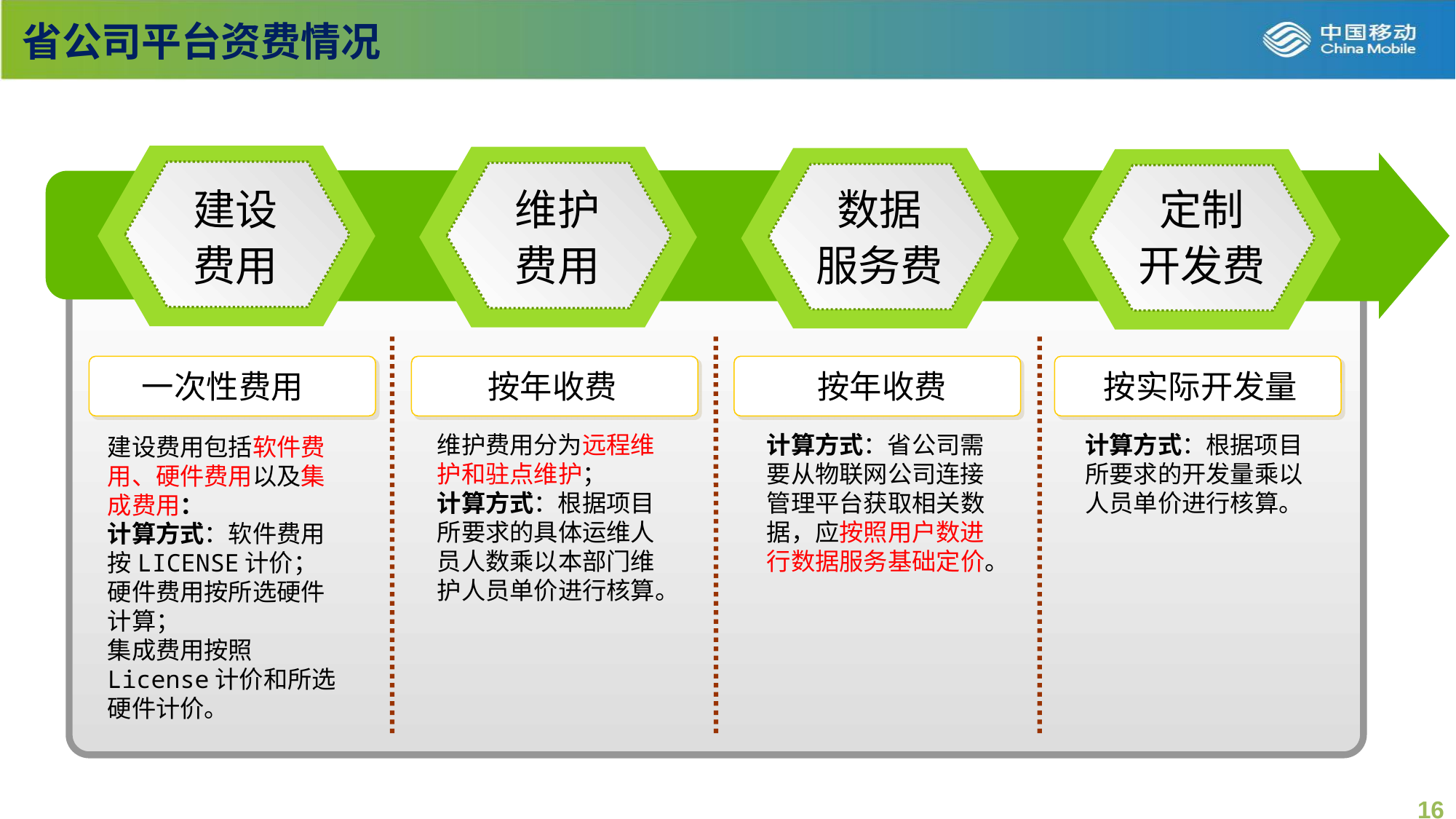

# 省公司平台资费情况

建设
费用
维护
费用
数据
服务费
定制
开发费

业务布局

一次性费用

按年收费
按年收费
按实际开发量

计算方式：省公司需要从物联网公司连接管理平台获取相关数据，应按照用户数进行数据服务基础定价。
计算方式：根据项目所要求的开发量乘以人员单价进行核算。
维护费用分为远程维护和驻点维护；
计算方式：根据项目所要求的具体运维人员人数乘以本部门维护人员单价进行核算。
建设费用包括软件费用、硬件费用以及集成费用：
计算方式：软件费用按LICENSE计价；
硬件费用按所选硬件计算；
集成费用按照License计价和所选硬件计价。